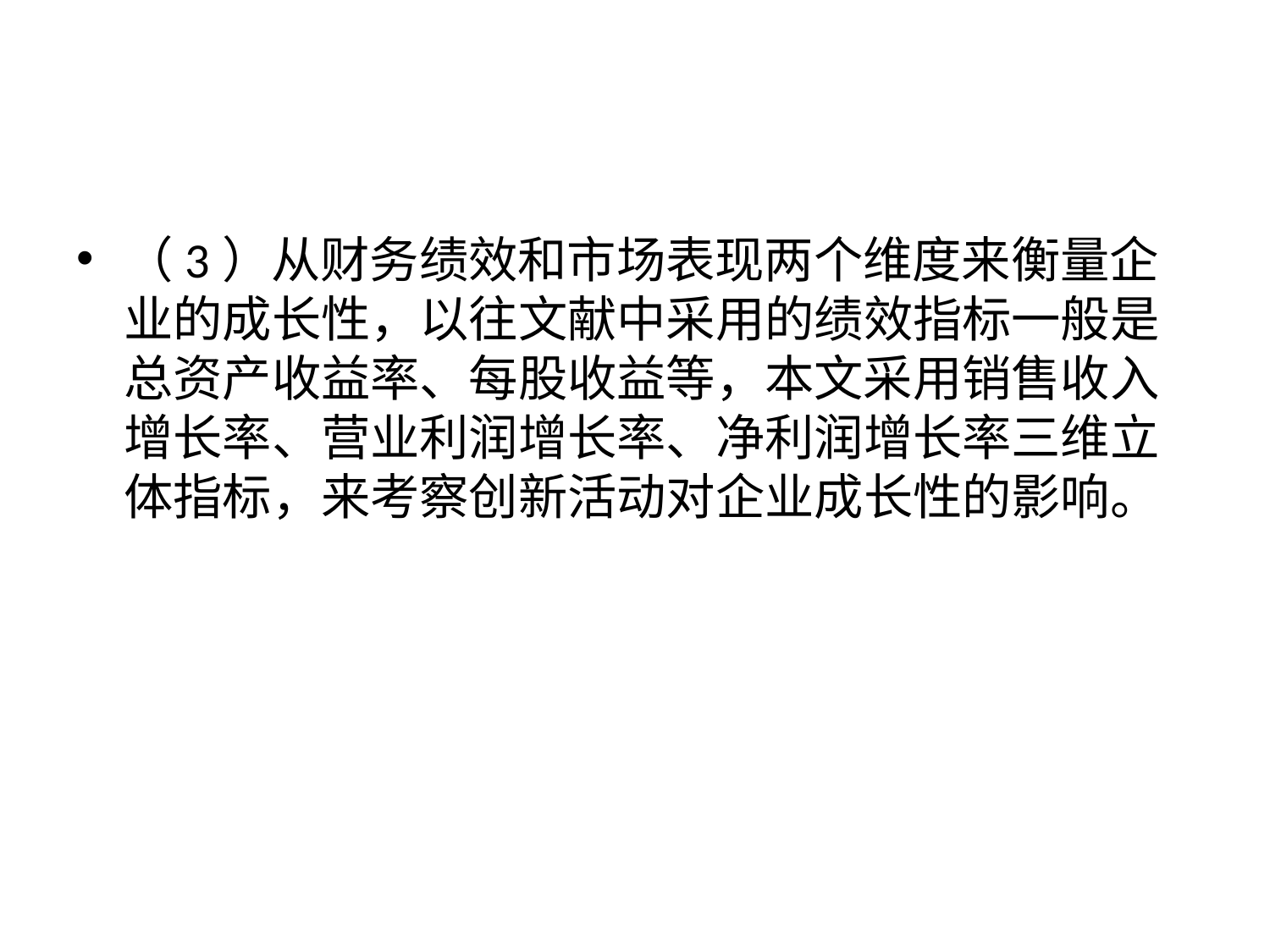

#
（3）从财务绩效和市场表现两个维度来衡量企业的成长性，以往文献中采用的绩效指标一般是总资产收益率、每股收益等，本文采用销售收入增长率、营业利润增长率、净利润增长率三维立体指标，来考察创新活动对企业成长性的影响。